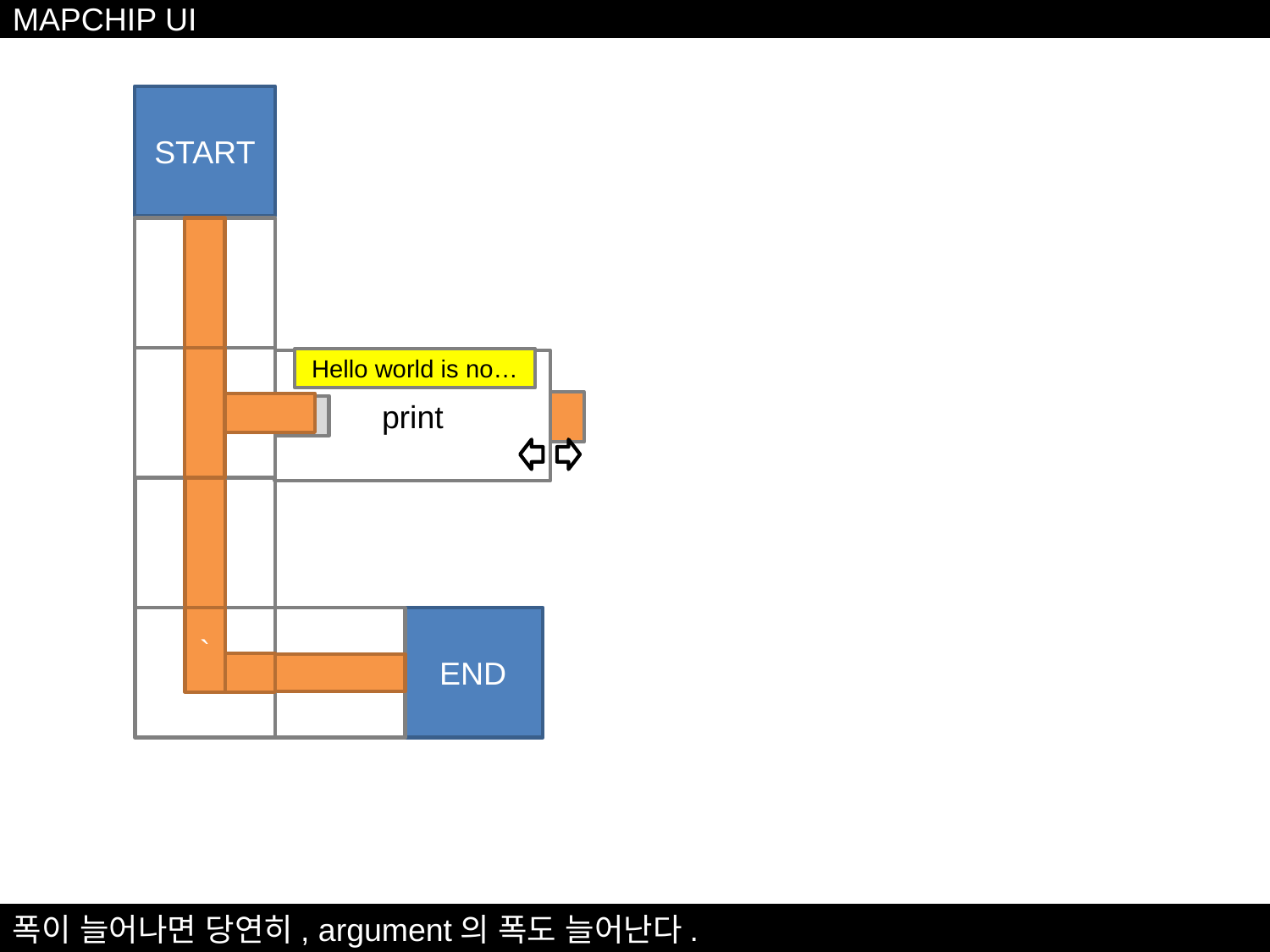

MAPCHIP UI
START

print

Hello world is no…

END

`

폭이 늘어나면 당연히, argument의 폭도 늘어난다.